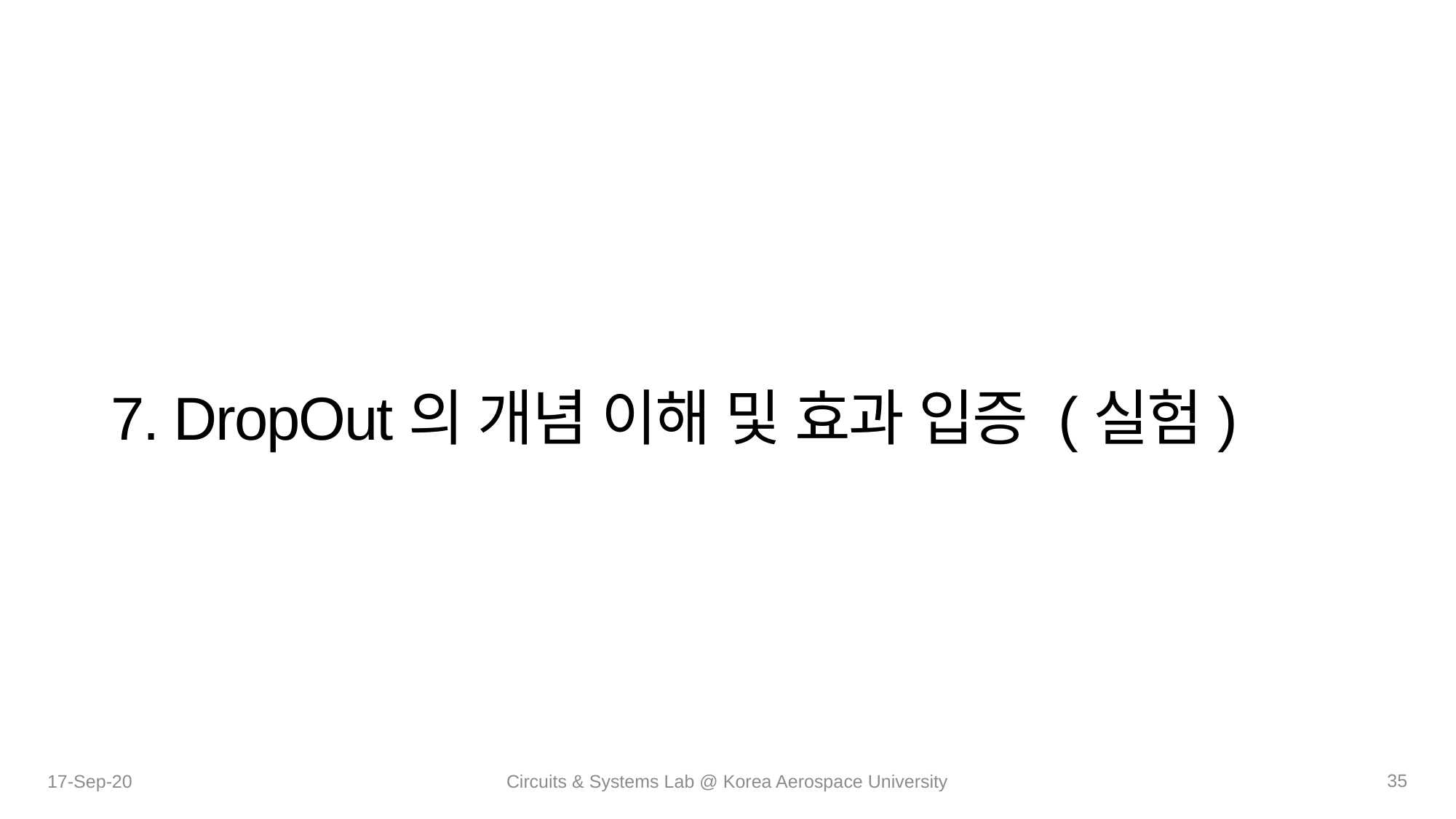

# 7. DropOut의 개념 이해 및 효과 입증 (실험)
35
17-Sep-20
Circuits & Systems Lab @ Korea Aerospace University